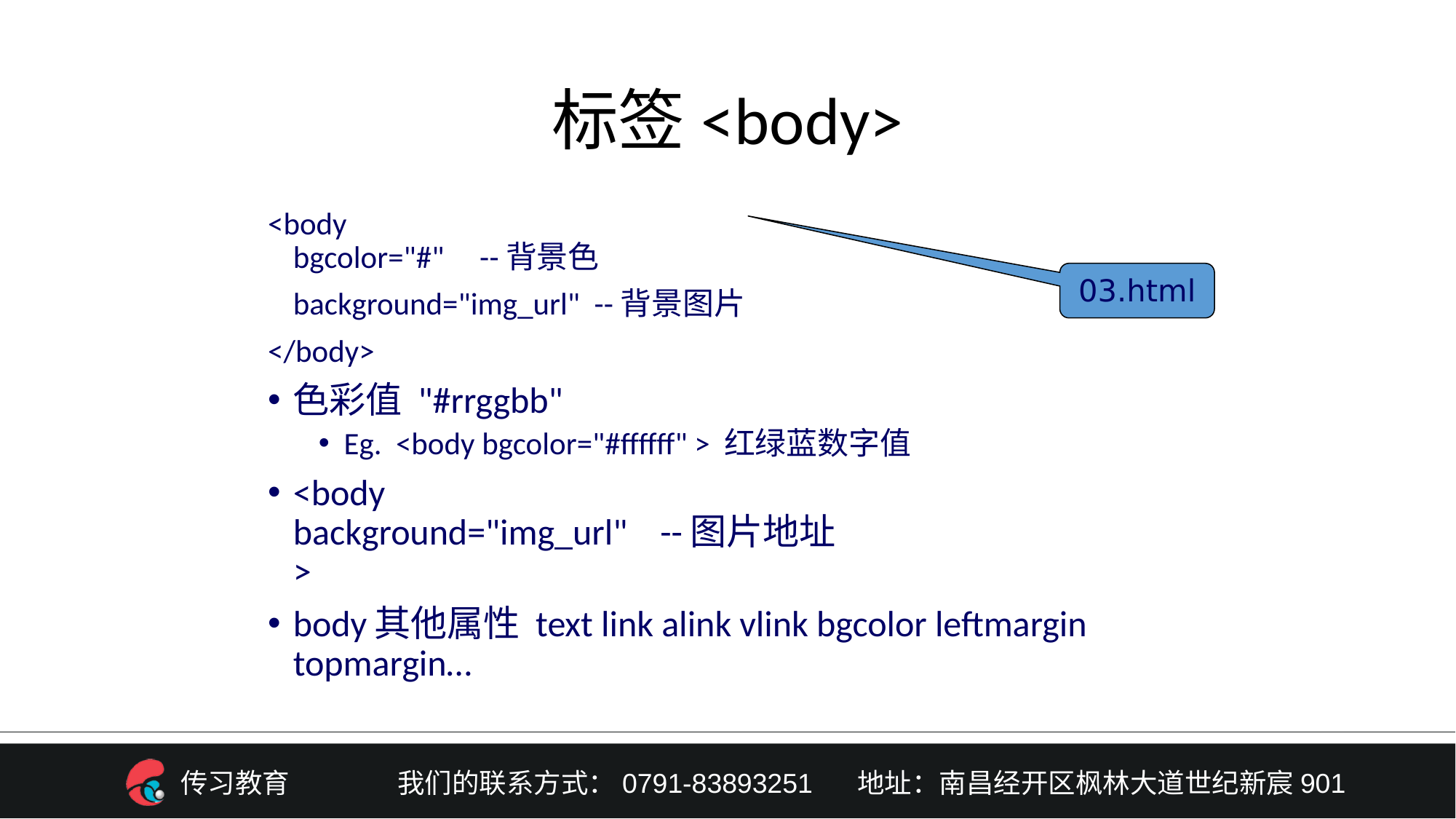

# 标签<body>
<body
bgcolor="#"     --背景色
	background="img_url"  --背景图片
</body>
色彩值 "#rrggbb"
Eg.  <body bgcolor="#ffffff" > 红绿蓝数字值
<body
background="img_url"    --图片地址
>
body其他属性 text link alink vlink bgcolor leftmargin topmargin…
03.html